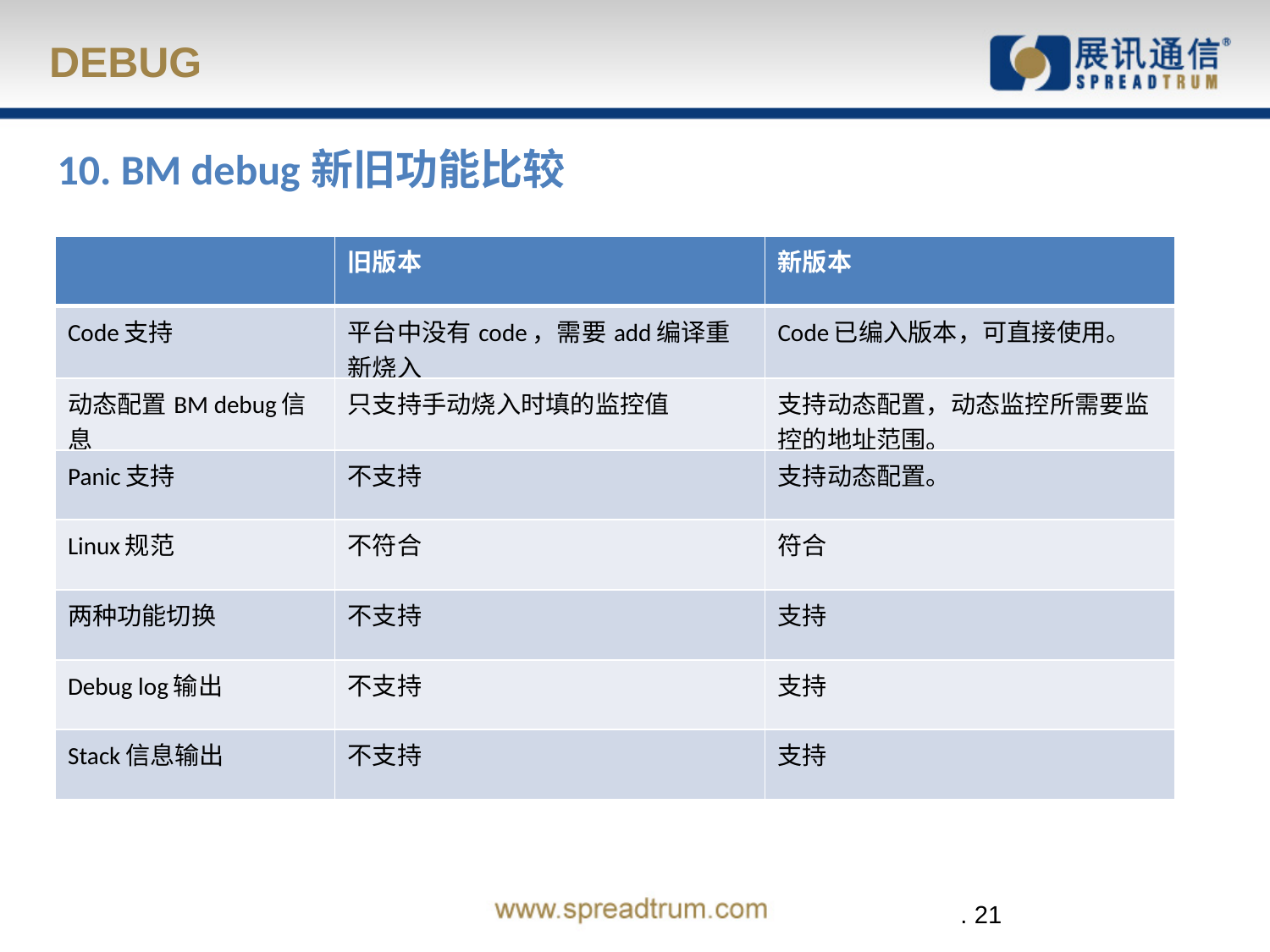

# DEBUG
10. BM debug新旧功能比较

|  | 旧版本 | 新版本 |
| --- | --- | --- |
| Code支持 | 平台中没有code，需要add编译重新烧入 | Code已编入版本，可直接使用。 |
| 动态配置BM debug信息 | 只支持手动烧入时填的监控值 | 支持动态配置，动态监控所需要监控的地址范围。 |
| Panic支持 | 不支持 | 支持动态配置。 |
| Linux规范 | 不符合 | 符合 |
| 两种功能切换 | 不支持 | 支持 |
| Debug log输出 | 不支持 | 支持 |
| Stack信息输出 | 不支持 | 支持 |
  . 21